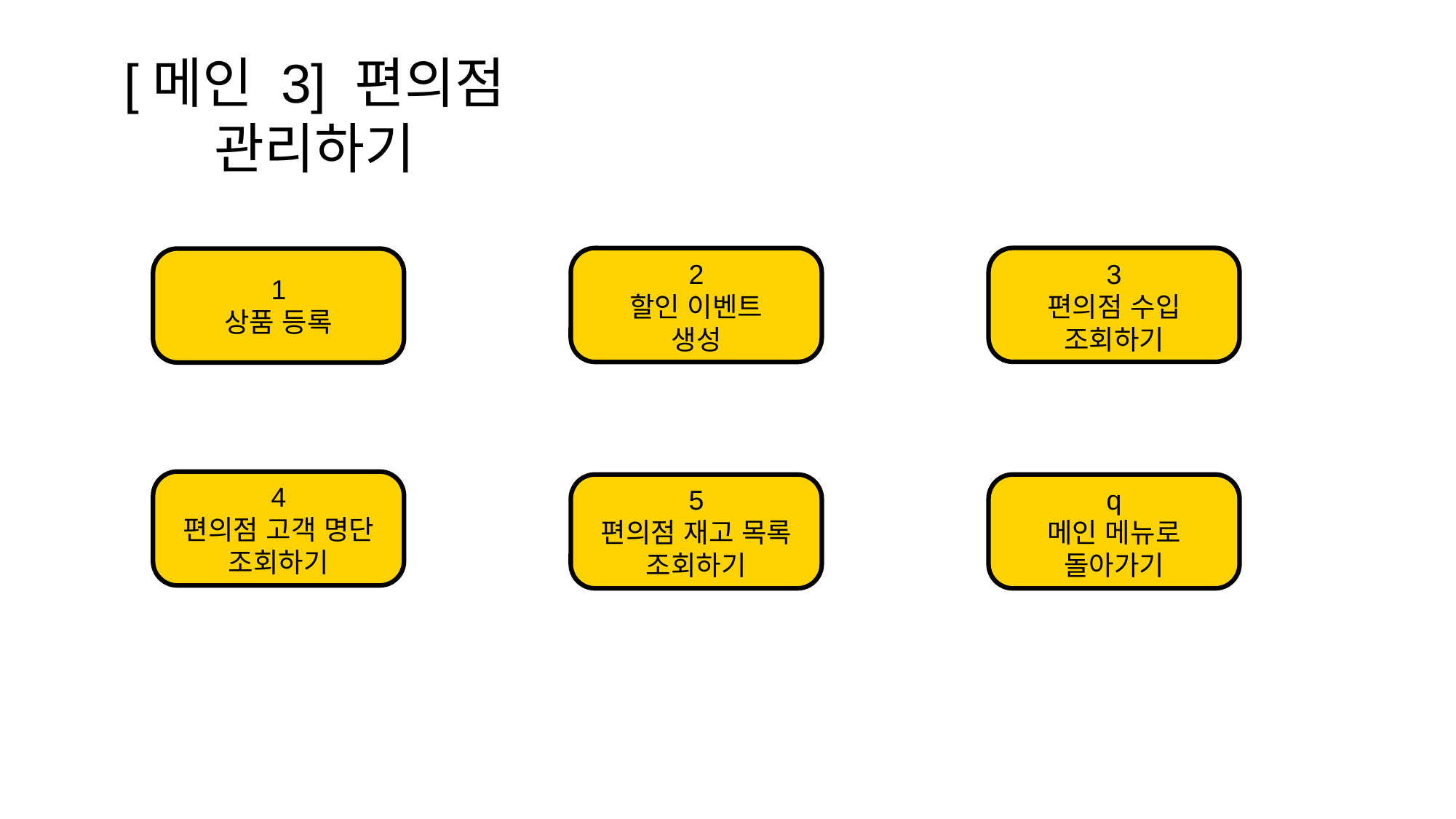

[메인 3] 편의점 관리하기

3
편의점 수입
조회하기

2
할인 이벤트
생성

1
상품 등록

4
편의점 고객 명단
조회하기

5
편의점 재고 목록
조회하기

q
메인 메뉴로
돌아가기